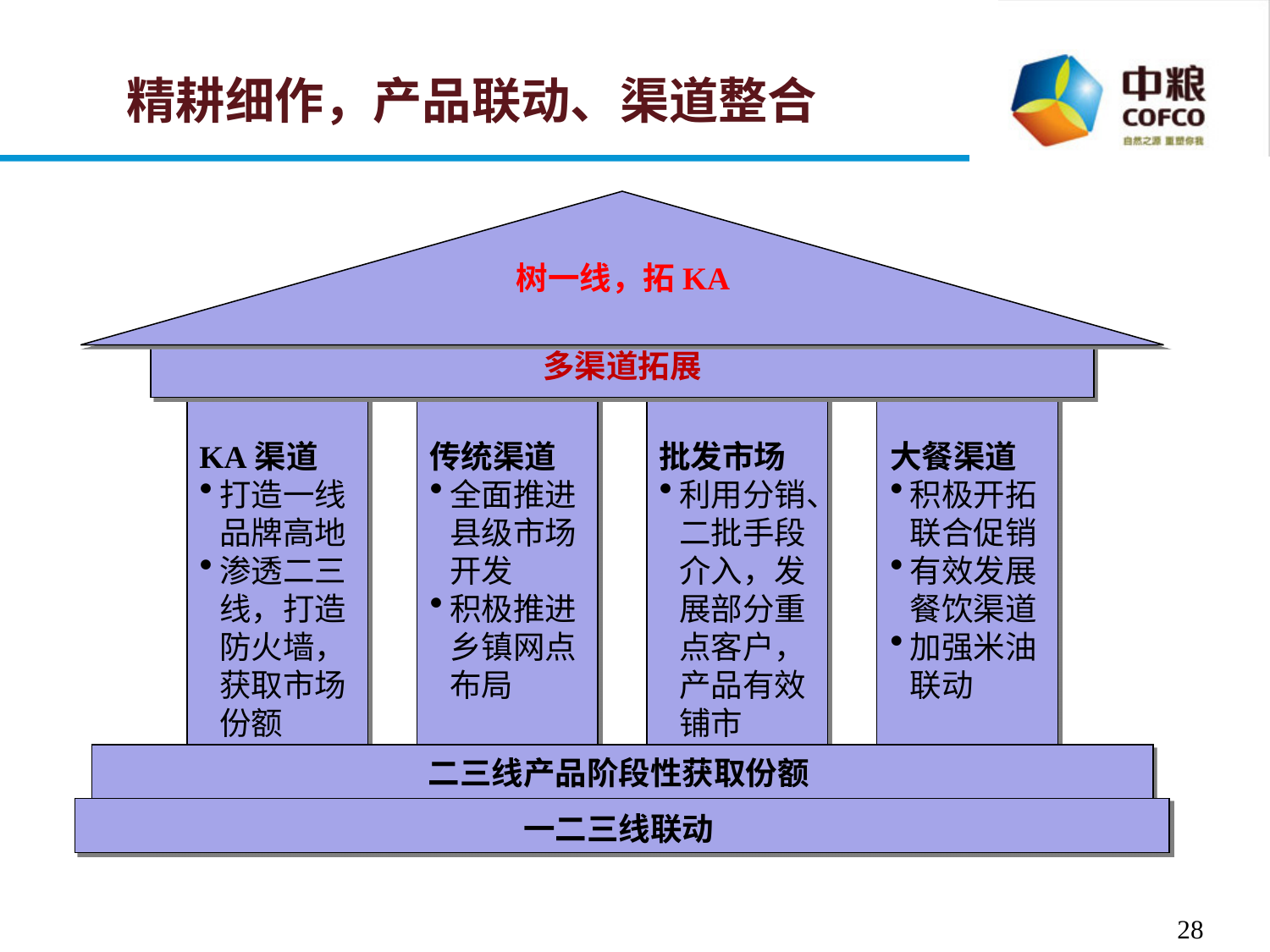

# 精耕细作，产品联动、渠道整合

树一线，拓KA
多渠道拓展

KA渠道
打造一线品牌高地
渗透二三线，打造防火墙，获取市场份额
传统渠道
全面推进县级市场开发
积极推进乡镇网点布局

批发市场
利用分销、二批手段介入，发展部分重点客户，产品有效铺市
大餐渠道
积极开拓联合促销
有效发展餐饮渠道
加强米油联动

二三线产品阶段性获取份额
一二三线联动